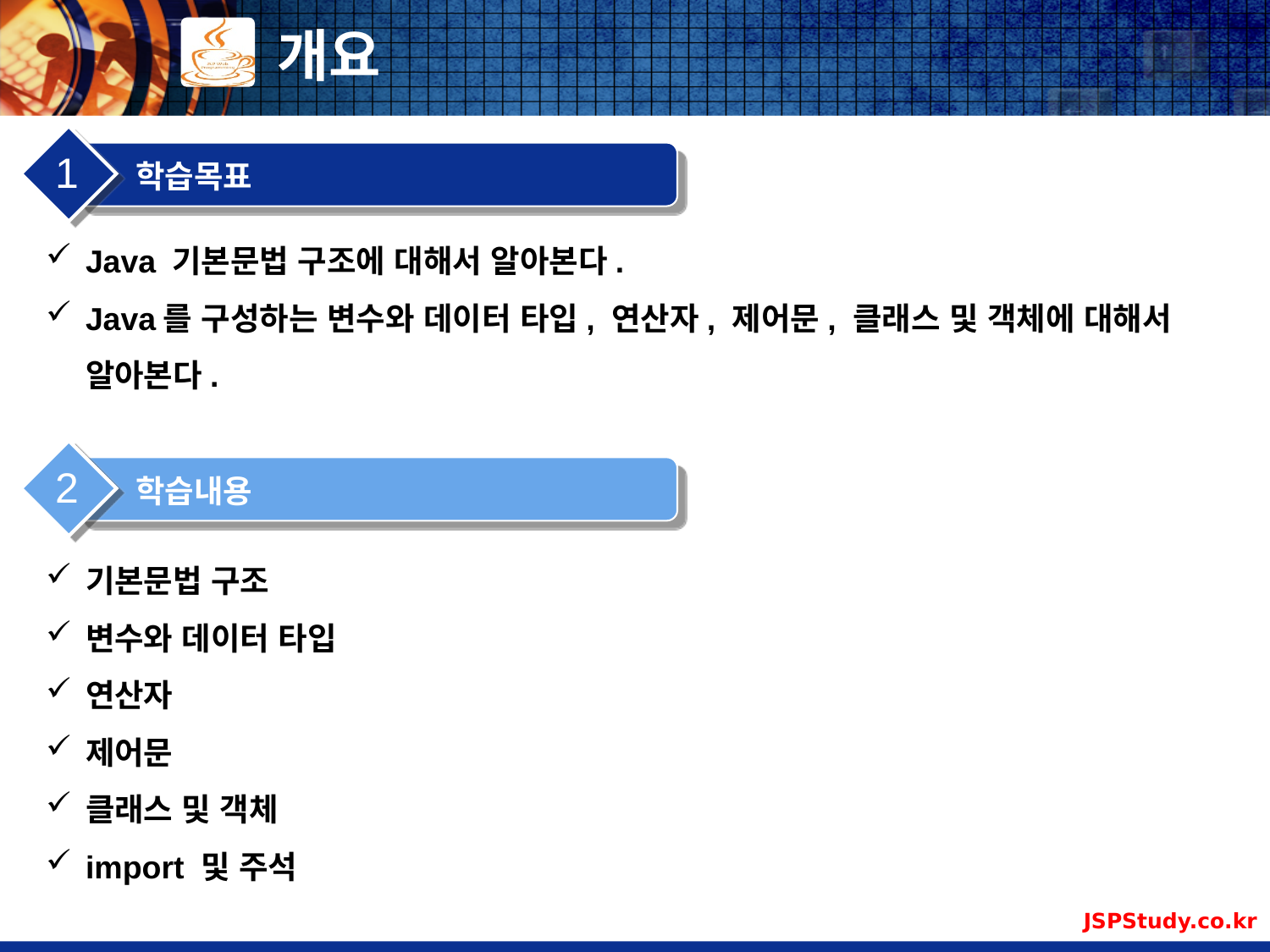

# 개요

1

학습목표
Java 기본문법 구조에 대해서 알아본다.
Java를 구성하는 변수와 데이터 타입, 연산자, 제어문, 클래스 및 객체에 대해서 알아본다.

2

학습내용
기본문법 구조
변수와 데이터 타입
연산자
제어문
클래스 및 객체
import 및 주석
JSPStudy.co.kr